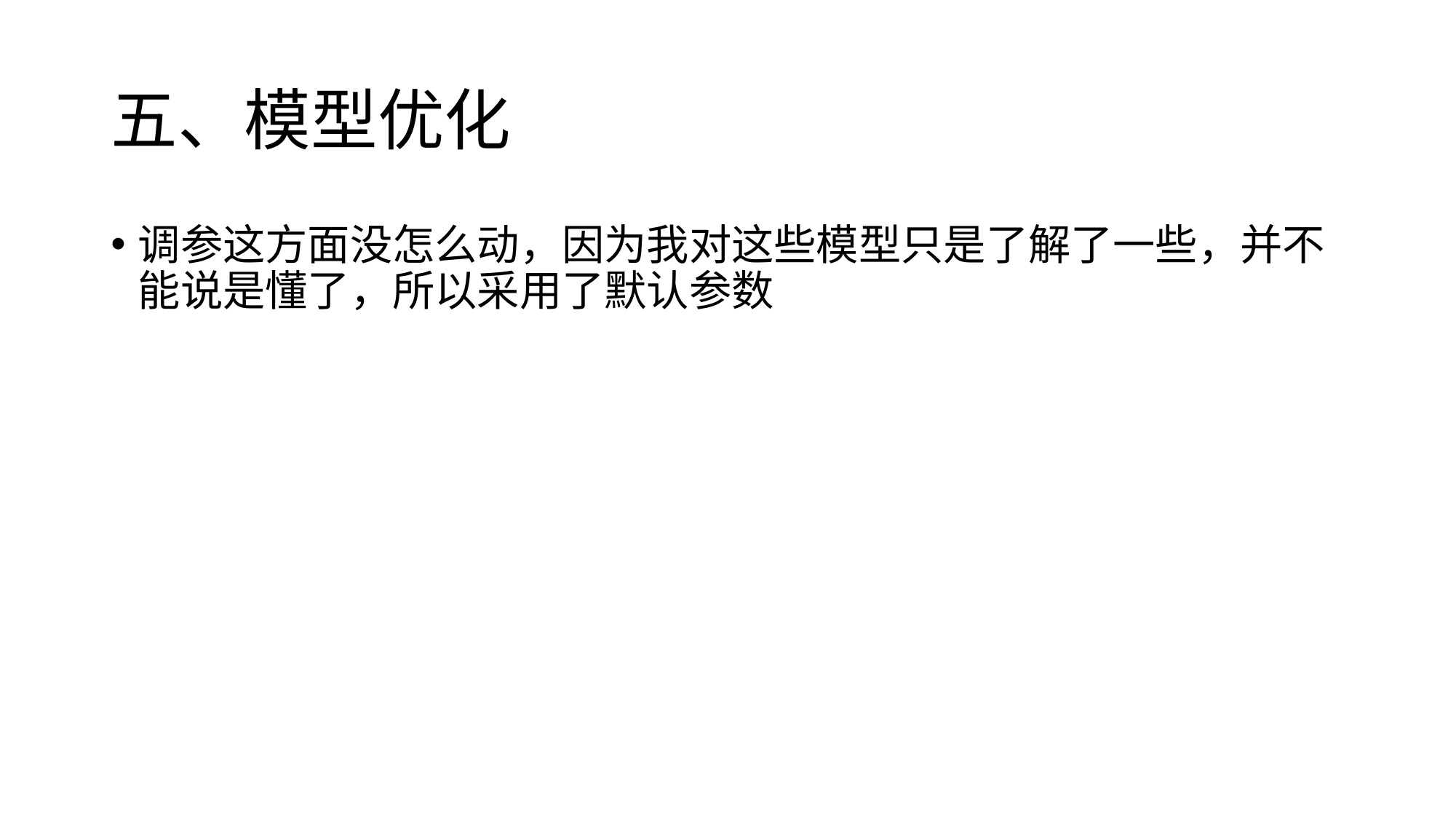

# 五、模型优化
调参这方面没怎么动，因为我对这些模型只是了解了一些，并不能说是懂了，所以采用了默认参数